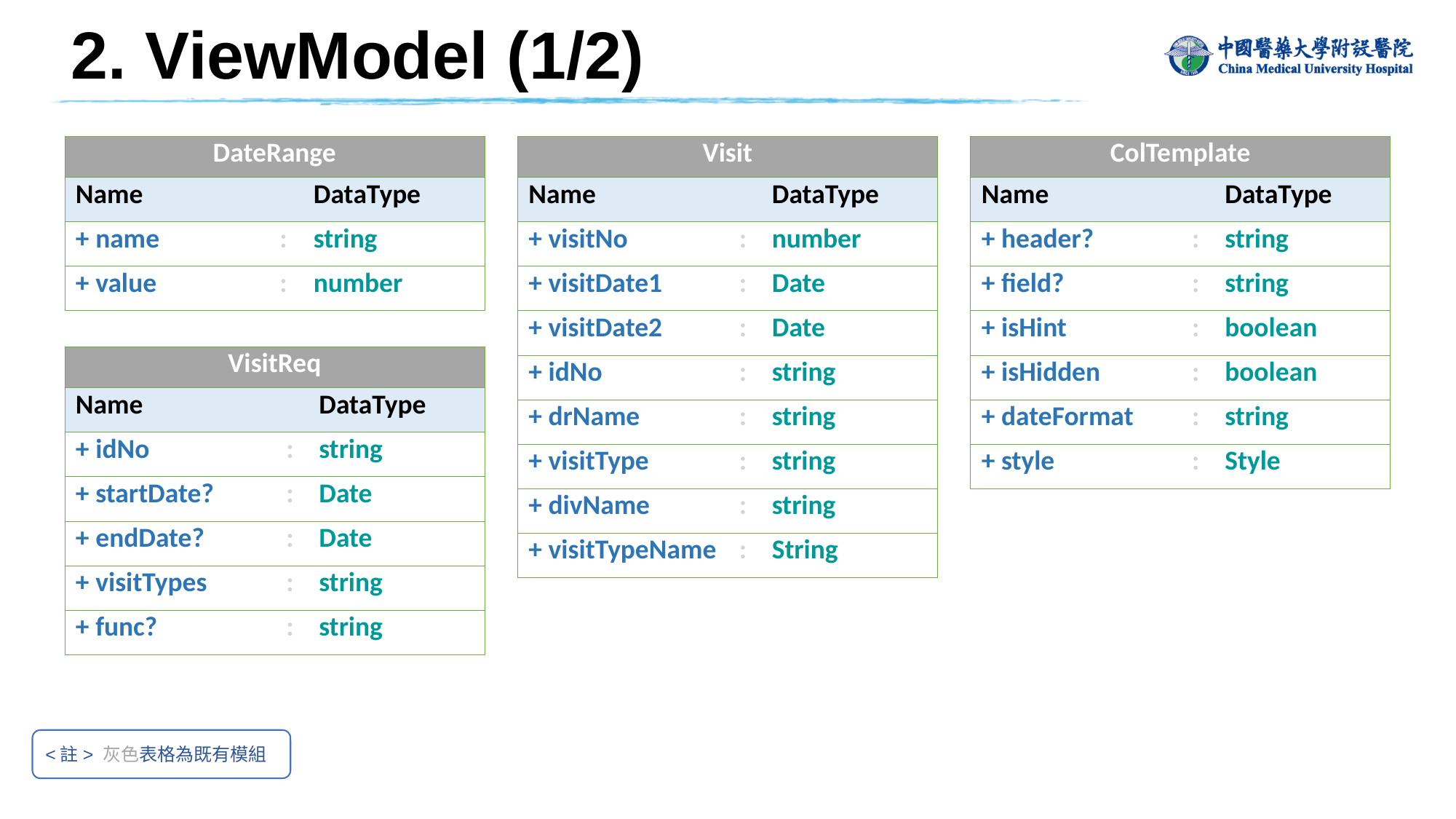

# 2. ViewModel (1/2)
| DateRange |  |  |
| --- | --- | --- |
| Name |  | DataType |
| + name | : | string |
| + value | : | number |
| Visit |  |  |
| --- | --- | --- |
| Name |  | DataType |
| + visitNo | : | number |
| + visitDate1 | : | Date |
| + visitDate2 | : | Date |
| + idNo | : | string |
| + drName | : | string |
| + visitType | : | string |
| + divName | : | string |
| + visitTypeName | : | String |
| ColTemplate |  |  |
| --- | --- | --- |
| Name |  | DataType |
| + header? | : | string |
| + field? | : | string |
| + isHint | : | boolean |
| + isHidden | : | boolean |
| + dateFormat | : | string |
| + style | : | Style |
| VisitReq |  |  |
| --- | --- | --- |
| Name |  | DataType |
| + idNo | : | string |
| + startDate? | : | Date |
| + endDate? | : | Date |
| + visitTypes | : | string |
| + func? | : | string |
<註> 灰色表格為既有模組